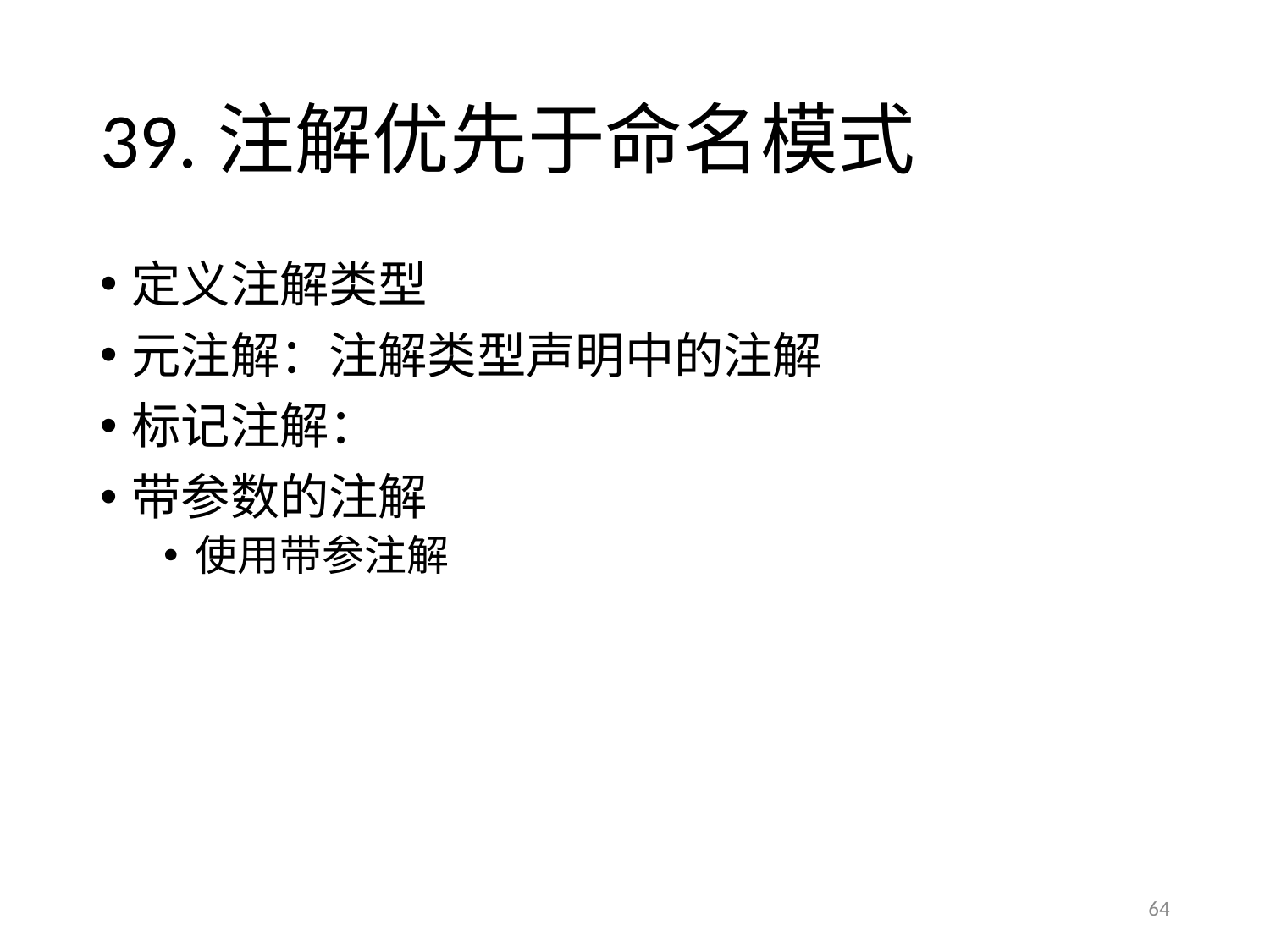

# 39.注解优先于命名模式
定义注解类型
元注解：注解类型声明中的注解
标记注解：
带参数的注解
使用带参注解

64